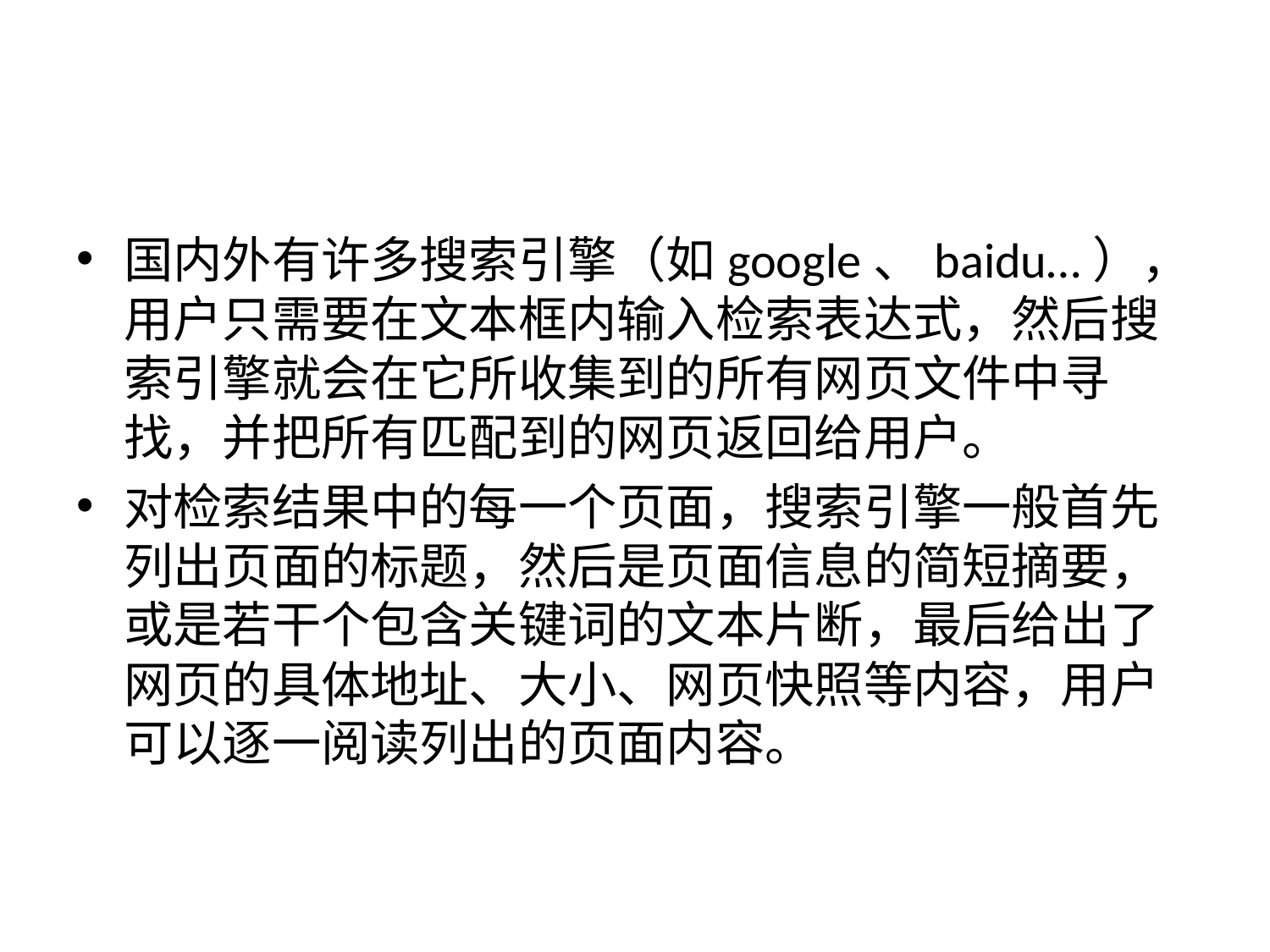

国内外有许多搜索引擎（如google、baidu…），用户只需要在文本框内输入检索表达式，然后搜索引擎就会在它所收集到的所有网页文件中寻找，并把所有匹配到的网页返回给用户。
对检索结果中的每一个页面，搜索引擎一般首先列出页面的标题，然后是页面信息的简短摘要，或是若干个包含关键词的文本片断，最后给出了网页的具体地址、大小、网页快照等内容，用户可以逐一阅读列出的页面内容。